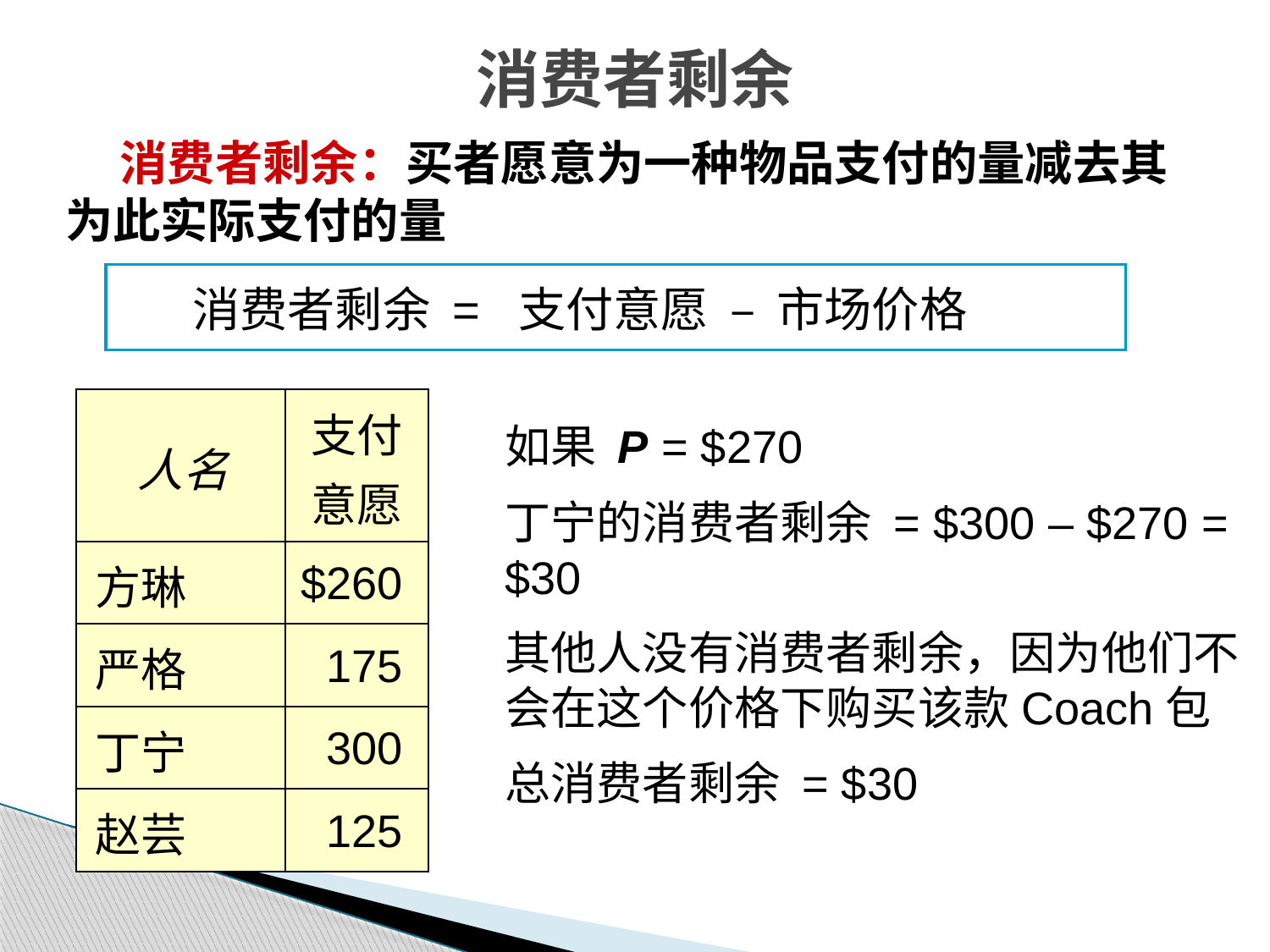

消费者剩余
    消费者剩余：买者愿意为一种物品支付的量减去其为此实际支付的量
	消费者剩余 =  支付意愿  –  市场价格

| 人名 | 支付意愿 |
| --- | --- |
| 方琳 | $260 |
| 严格 | 175 |
| 丁宁 | 300 |
| 赵芸 | 125 |
如果 P = $270
丁宁的消费者剩余 = $300 – $270 = $30
其他人没有消费者剩余，因为他们不会在这个价格下购买该款Coach包
总消费者剩余 = $30